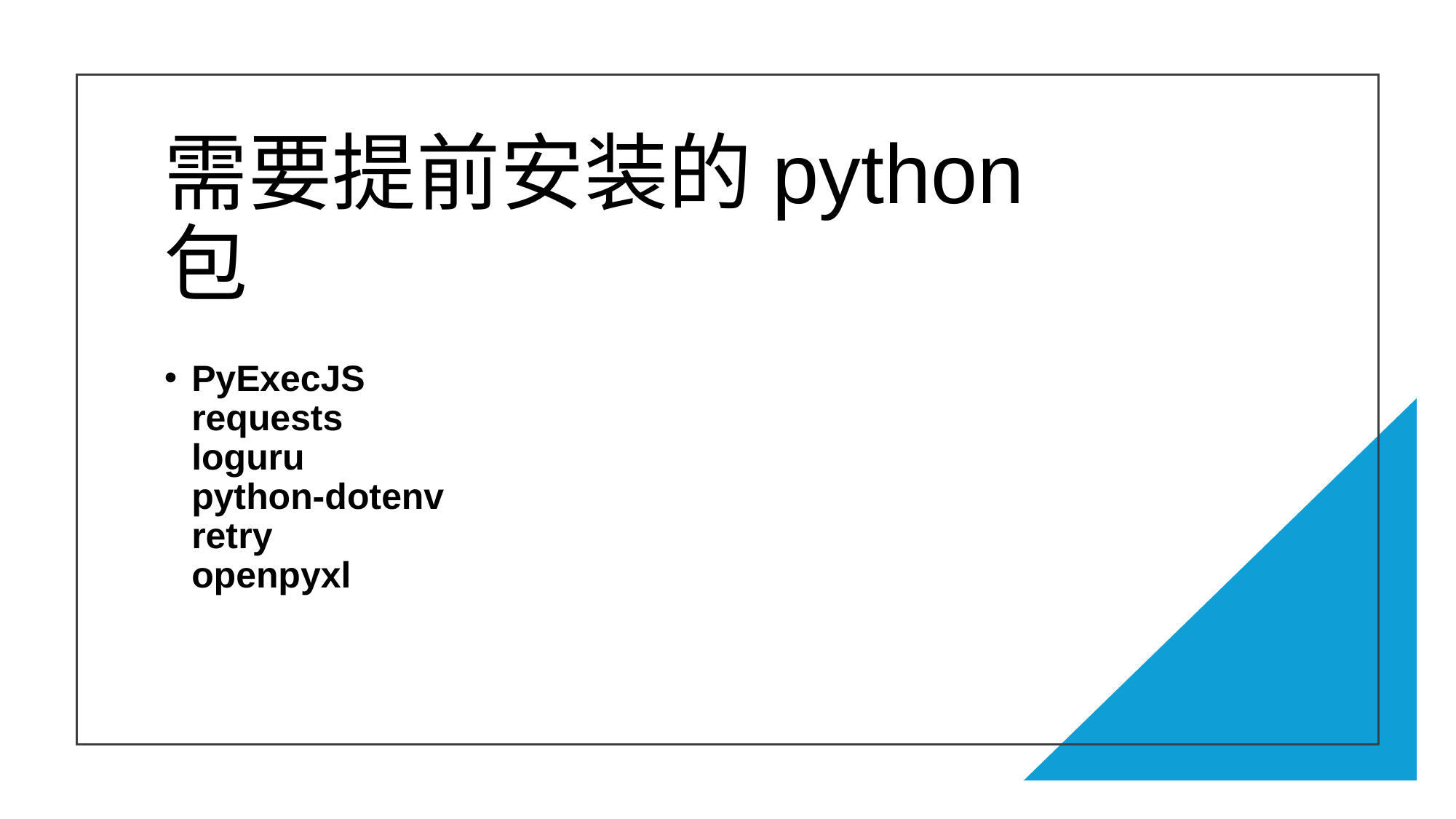

# 需要提前安装的python包
PyExecJS
requests
loguru
python-dotenv
retry
openpyxl